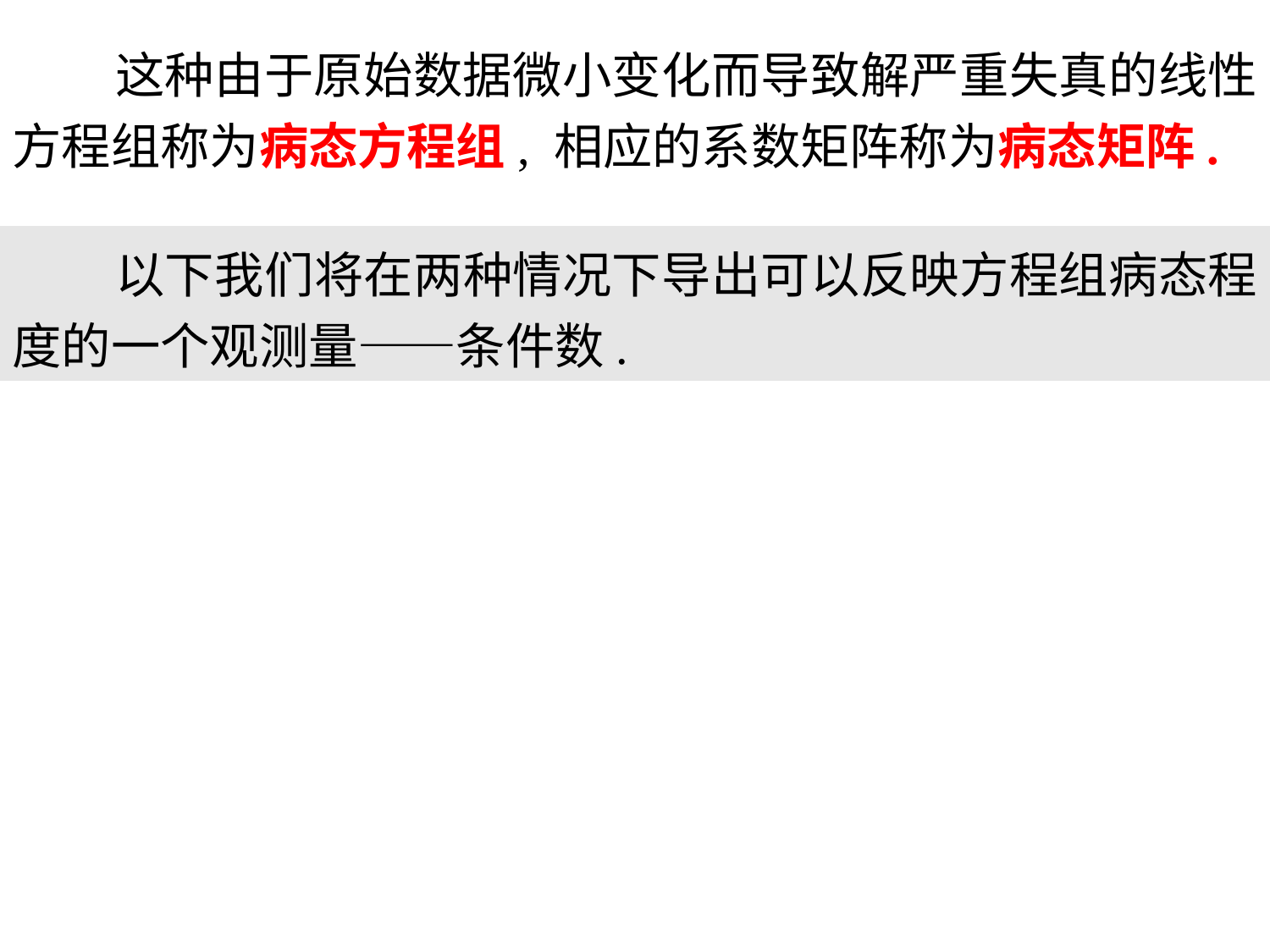

这种由于原始数据微小变化而导致解严重失真的线性方程组称为病态方程组, 相应的系数矩阵称为病态矩阵.
        以下我们将在两种情况下导出可以反映方程组病态程度的一个观测量——条件数.